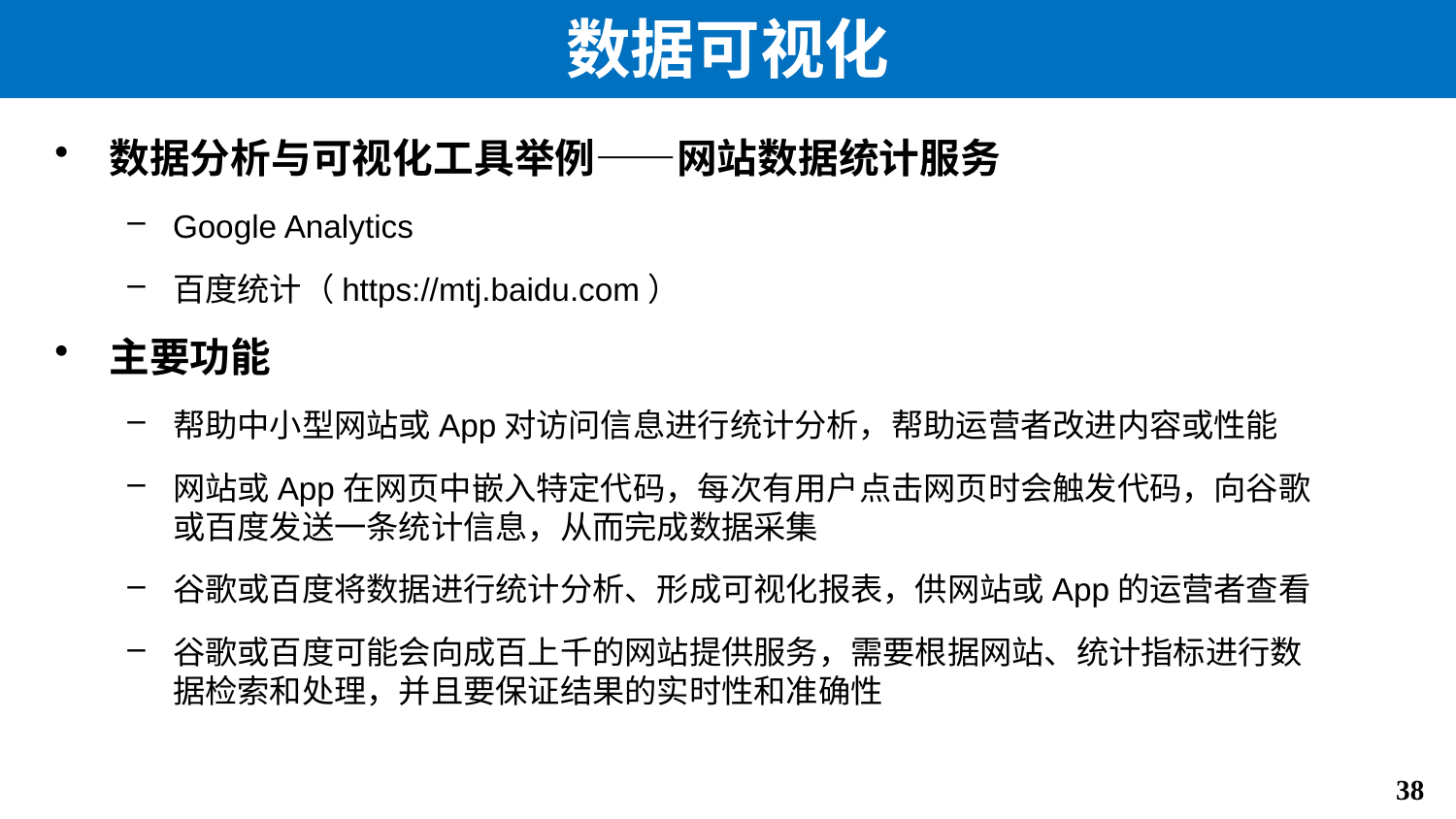

# 数据可视化
数据分析与可视化工具举例——网站数据统计服务
Google Analytics
百度统计（https://mtj.baidu.com）
主要功能
帮助中小型网站或App对访问信息进行统计分析，帮助运营者改进内容或性能
网站或App在网页中嵌入特定代码，每次有用户点击网页时会触发代码，向谷歌或百度发送一条统计信息，从而完成数据采集
谷歌或百度将数据进行统计分析、形成可视化报表，供网站或App的运营者查看
谷歌或百度可能会向成百上千的网站提供服务，需要根据网站、统计指标进行数据检索和处理，并且要保证结果的实时性和准确性